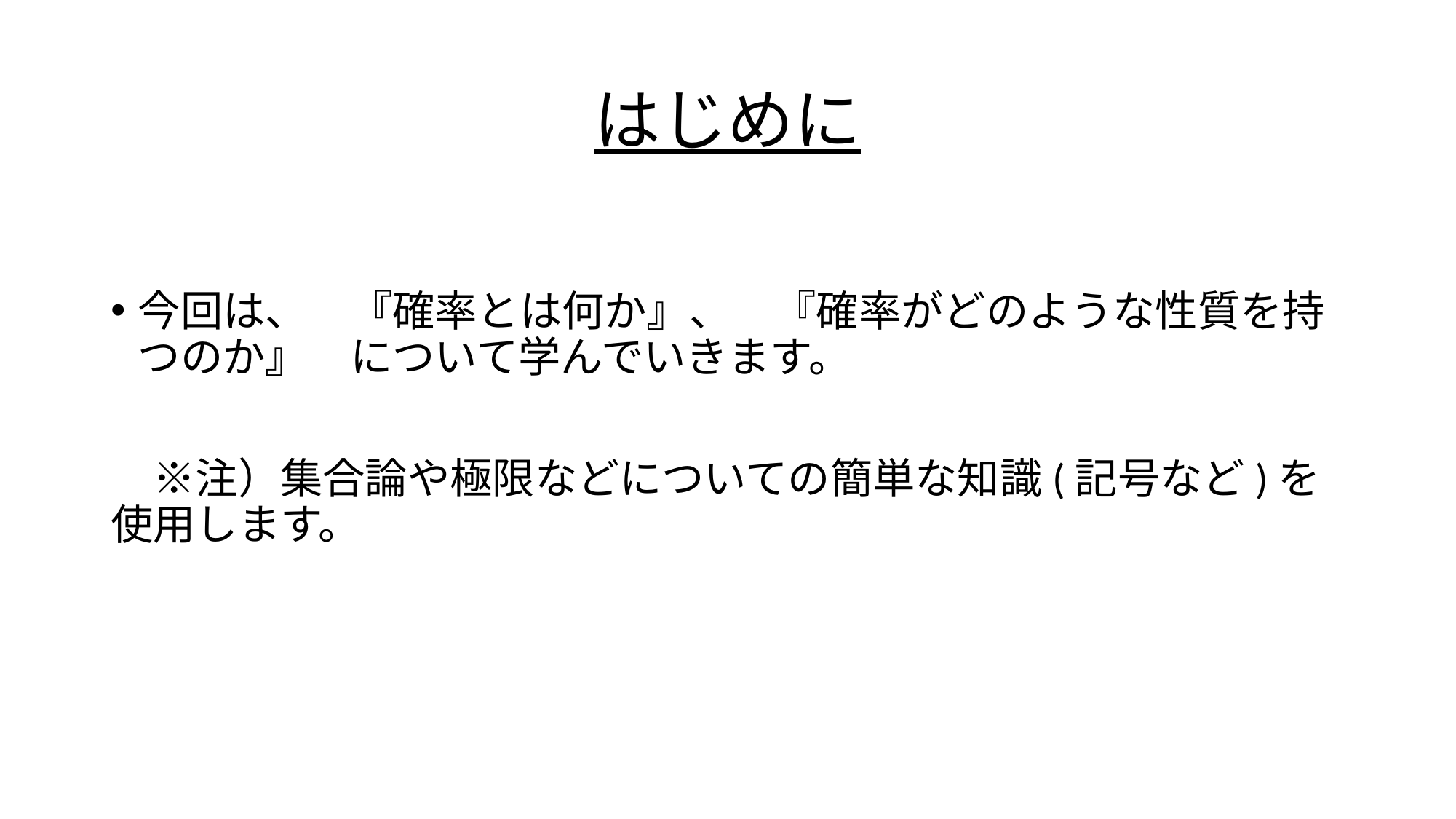

# はじめに

今回は、　『確率とは何か』、　『確率がどのような性質を持つのか』　について学んでいきます。

　※注）集合論や極限などについての簡単な知識(記号など)を使用します。